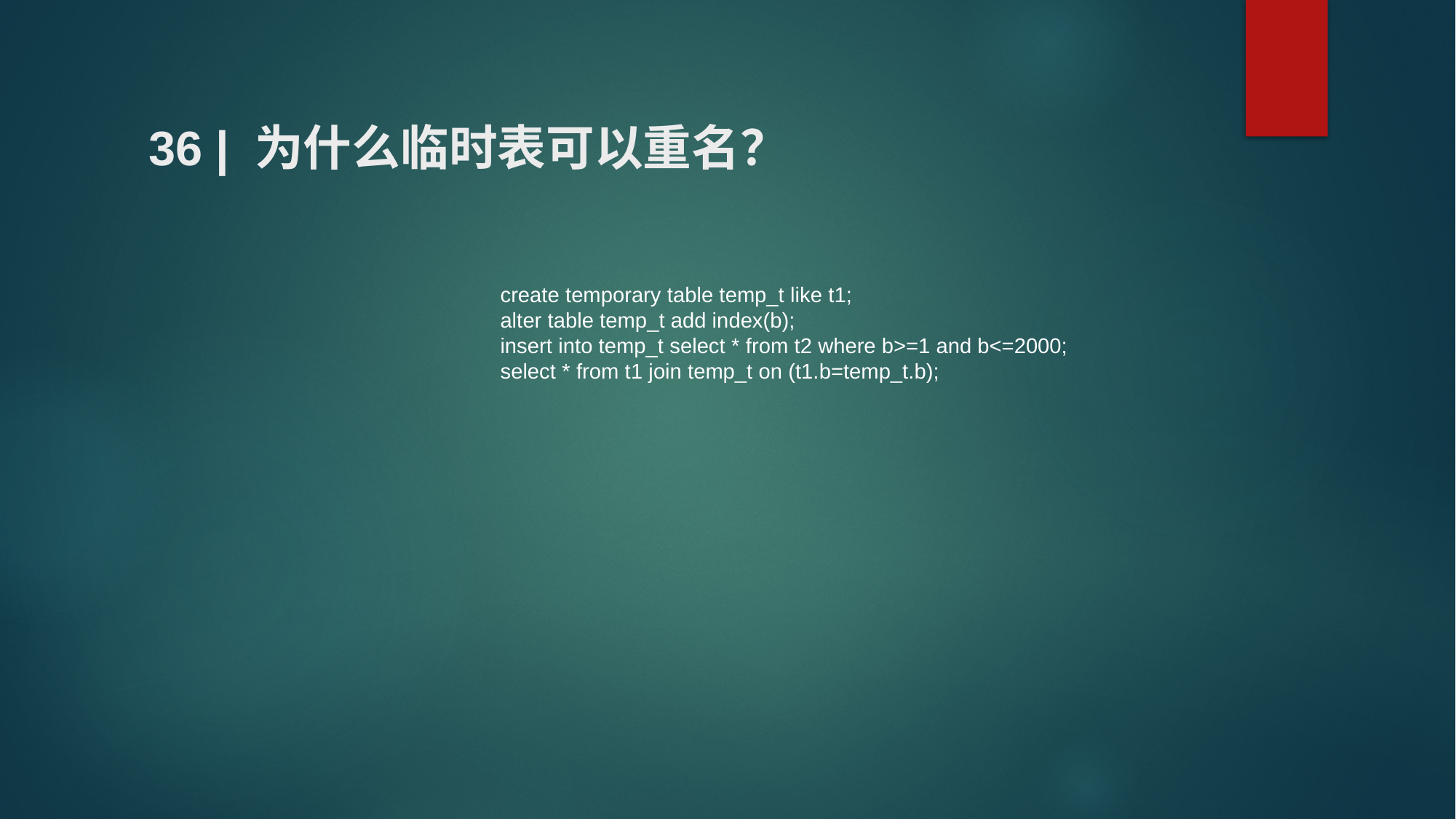

# 36 | 为什么临时表可以重名？
create temporary table temp_t like t1;
alter table temp_t add index(b);
insert into temp_t select * from t2 where b>=1 and b<=2000;
select * from t1 join temp_t on (t1.b=temp_t.b);